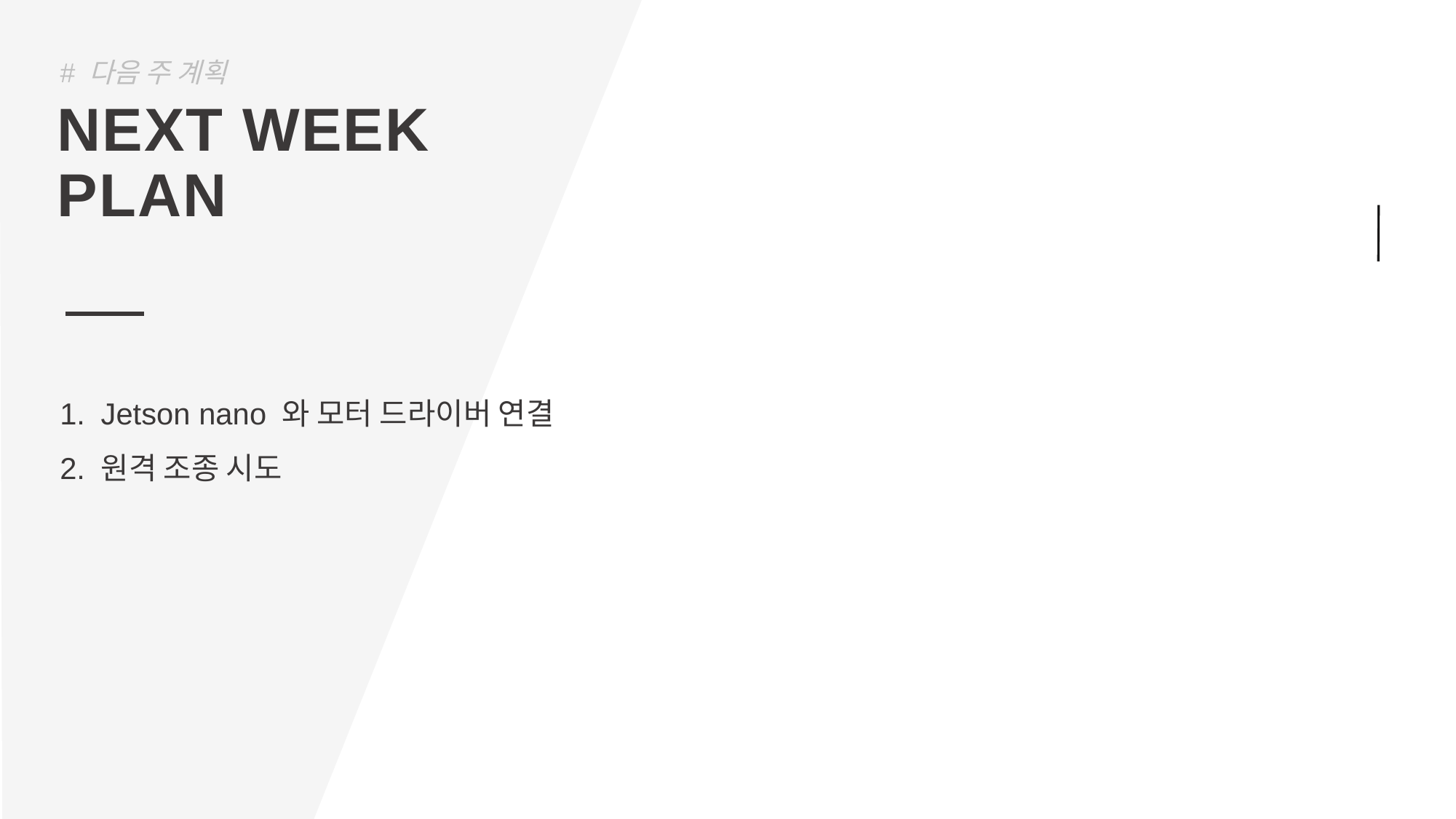

# 다음 주 계획
NEXT WEEK
PLAN
9

Jetson nano 와 모터 드라이버 연결
원격 조종 시도